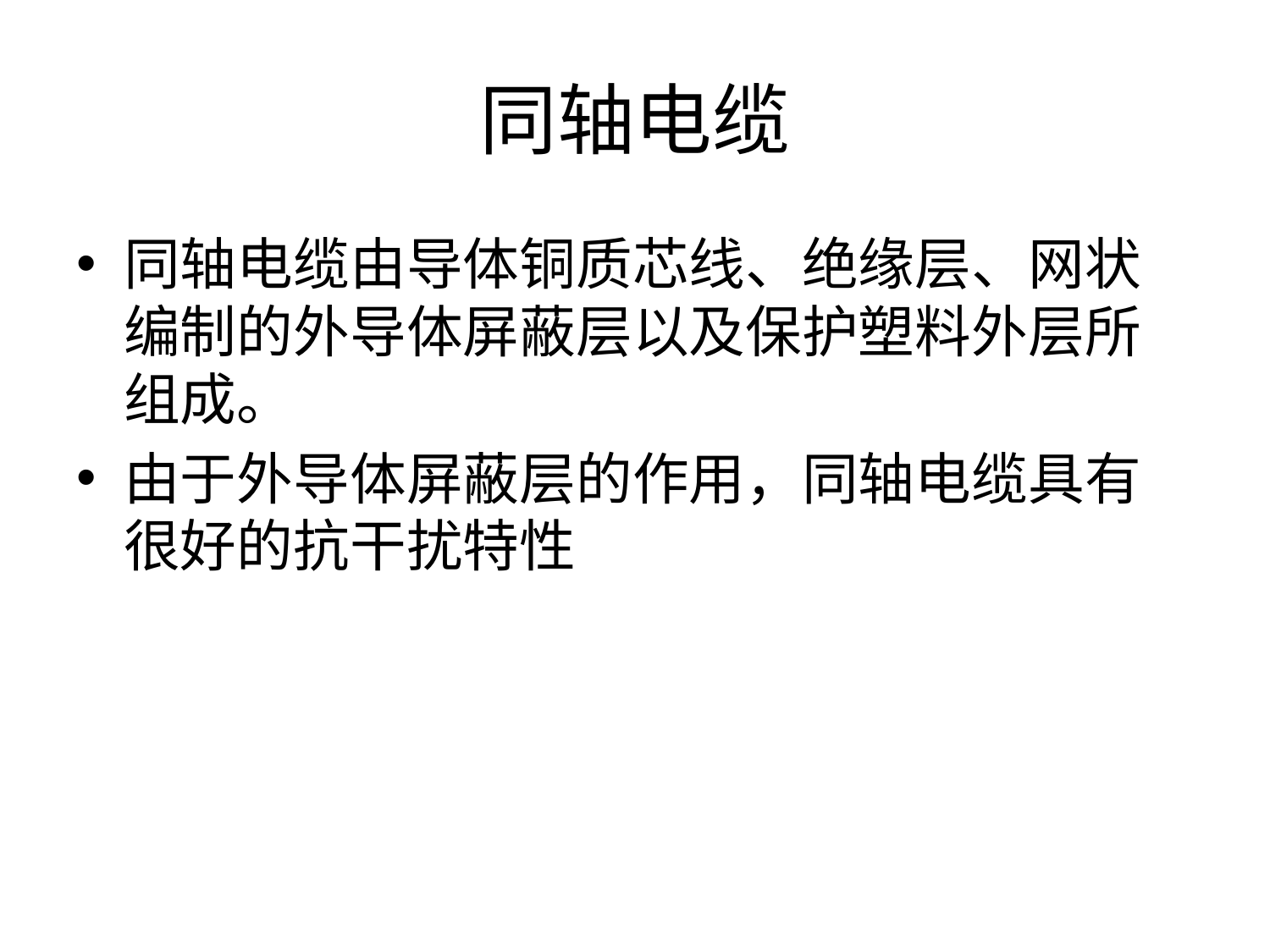

# 同轴电缆
同轴电缆由导体铜质芯线、绝缘层、网状编制的外导体屏蔽层以及保护塑料外层所组成。
由于外导体屏蔽层的作用，同轴电缆具有很好的抗干扰特性